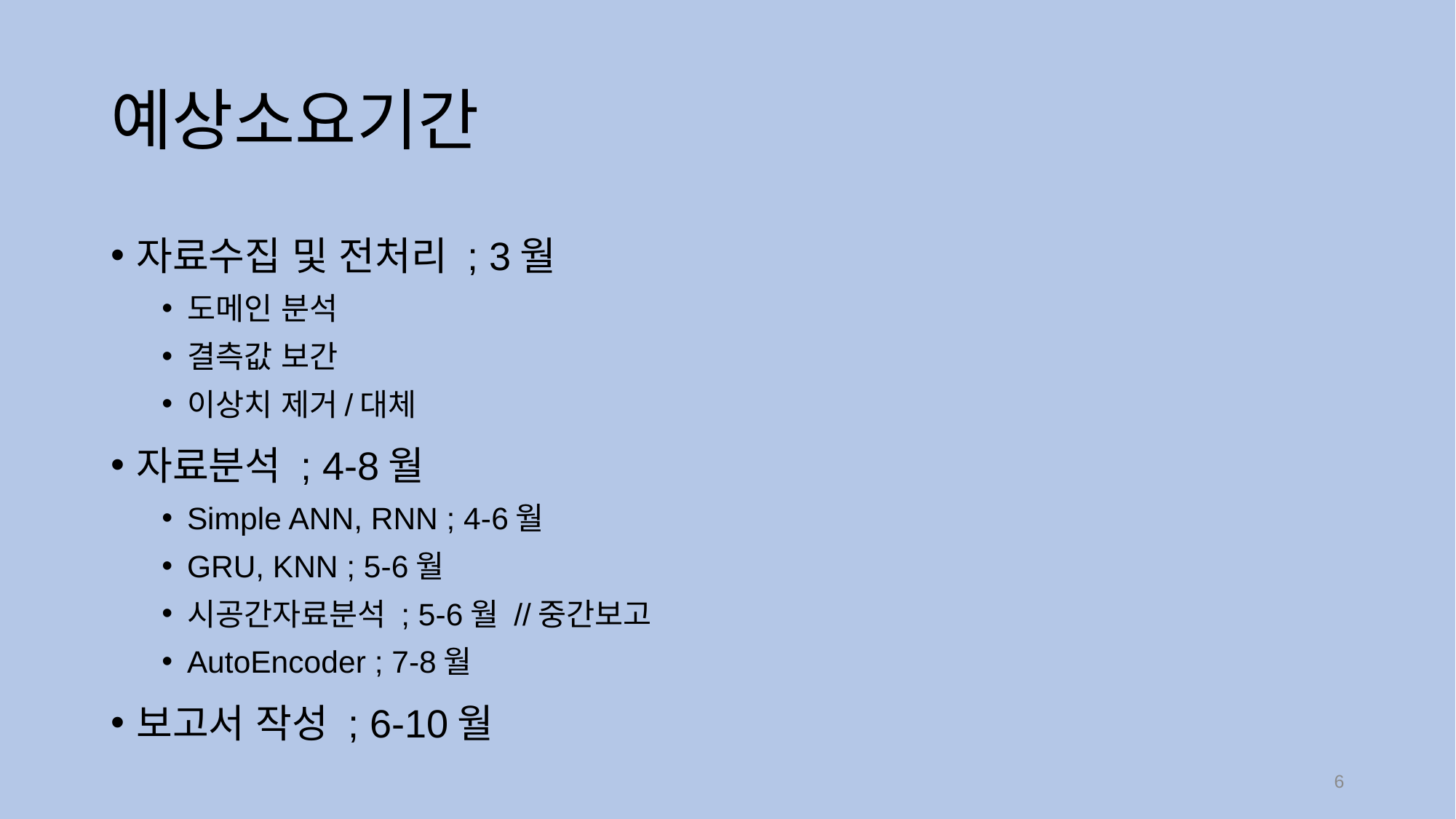

# 예상소요기간
자료수집 및 전처리 ; 3월
도메인 분석
결측값 보간
이상치 제거/대체
자료분석 ; 4-8월
Simple ANN, RNN ; 4-6월
GRU, KNN ; 5-6월
시공간자료분석 ; 5-6월 //중간보고
AutoEncoder ; 7-8월
보고서 작성 ; 6-10월

6